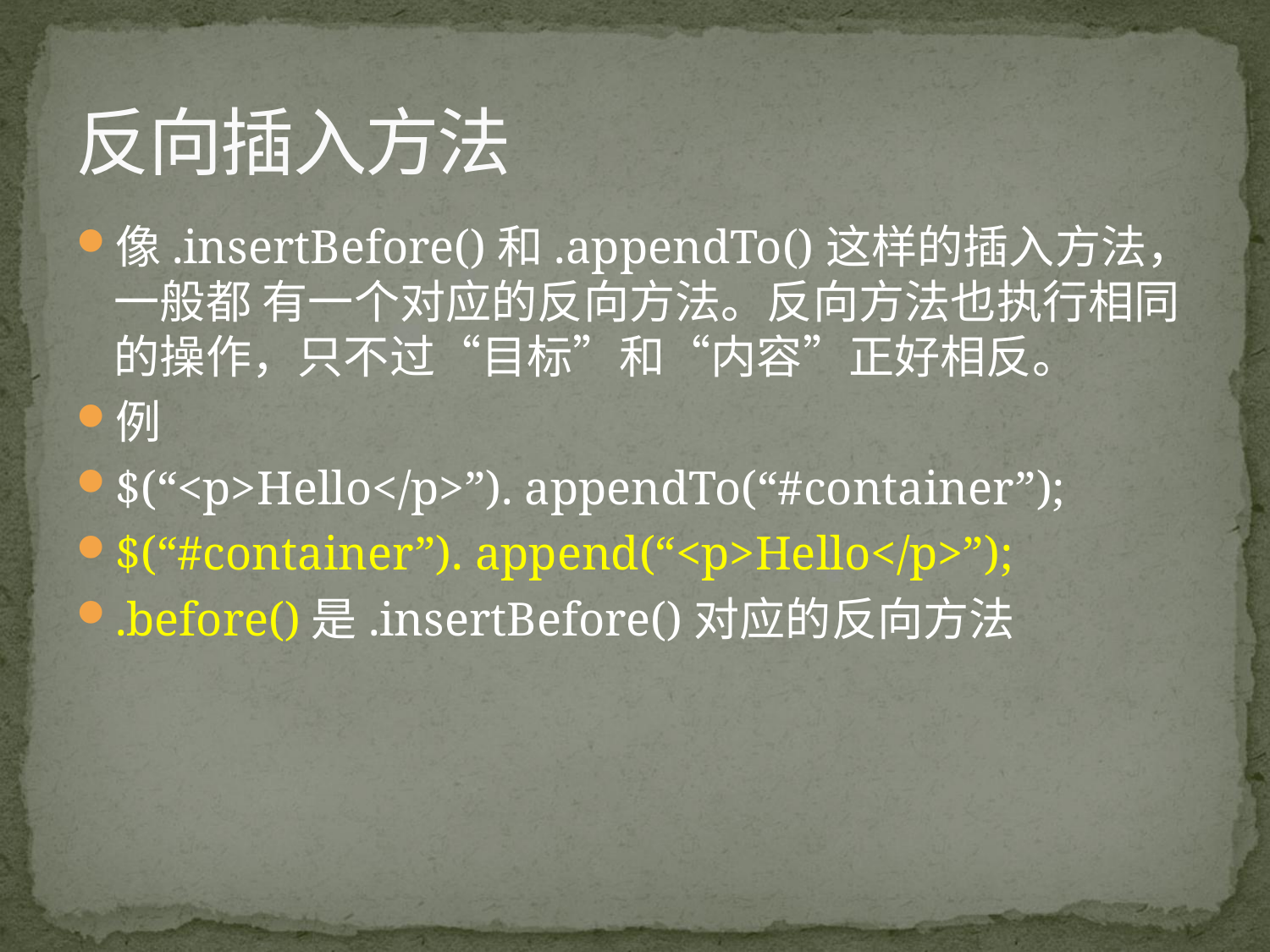

# 反向插入方法
像.insertBefore()和.appendTo()这样的插入方法，一般都 有一个对应的反向方法。反向方法也执行相同的操作，只不过“目标”和“内容”正好相反。
例
$(“<p>Hello</p>”). appendTo(“#container”);
$(“#container”). append(“<p>Hello</p>”);
.before()是.insertBefore()对应的反向方法